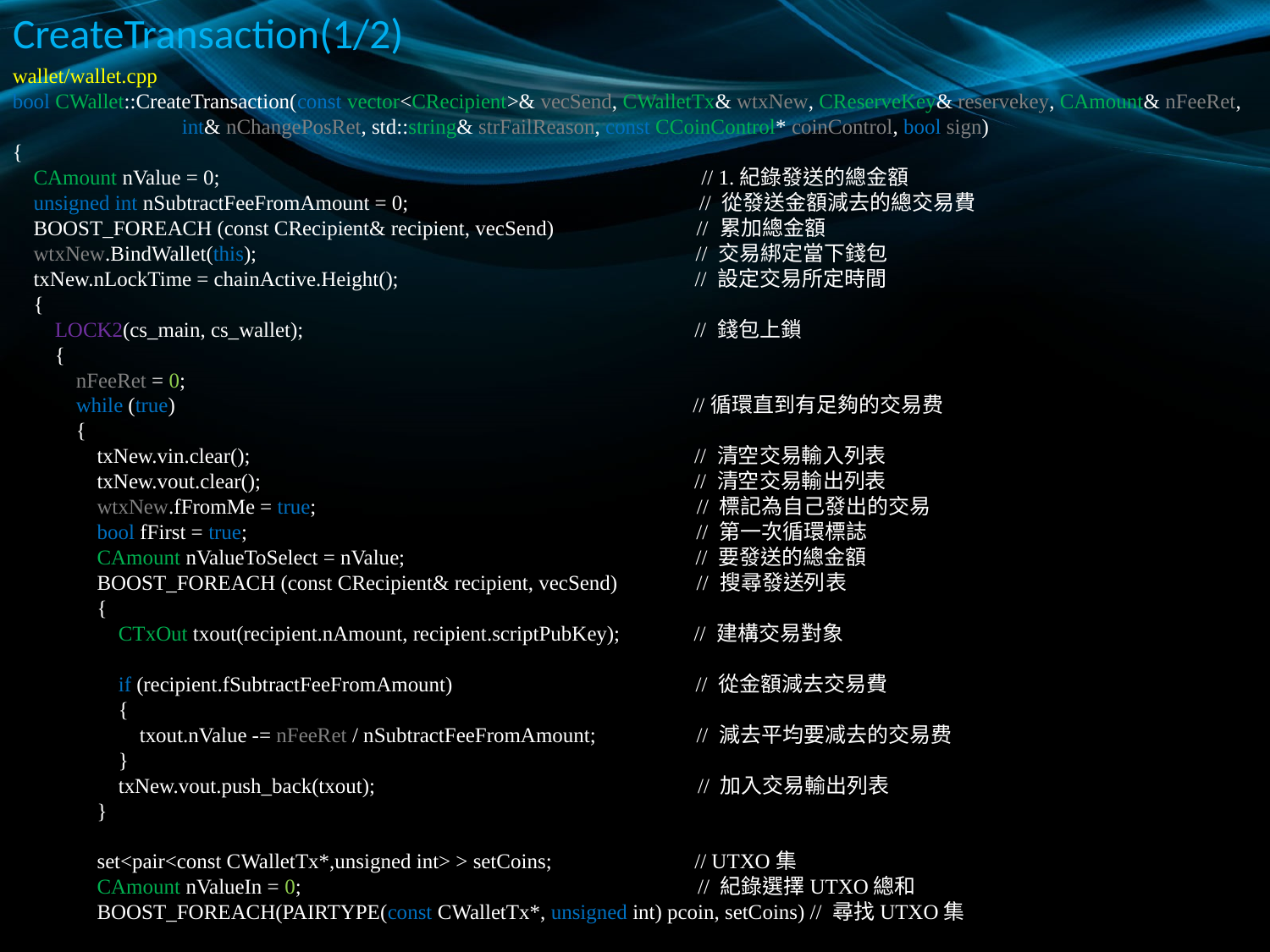

# CreateTransaction(1/2)
wallet/wallet.cpp
bool CWallet::CreateTransaction(const vector<CRecipient>& vecSend, CWalletTx& wtxNew, CReserveKey& reservekey, CAmount& nFeeRet,
                                int& nChangePosRet, std::string& strFailReason, const CCoinControl* coinControl, bool sign)
{
    CAmount nValue = 0;                                                                                           // 1.紀錄發送的總金額
    unsigned int nSubtractFeeFromAmount = 0;                                                       // 從發送金額減去的總交易費
    BOOST_FOREACH (const CRecipient& recipient, vecSend)                           // 累加總金額
    wtxNew.BindWallet(this);                                                                                   // 交易綁定當下錢包
    txNew.nLockTime = chainActive.Height();                                                        // 設定交易所定時間
    {
        LOCK2(cs_main, cs_wallet);                                                                          // 錢包上鎖
        {
            nFeeRet = 0;
            while (true)                                                                                                  //循環直到有足夠的交易费
            {
                txNew.vin.clear();                                                                                    // 清空交易輸入列表
                txNew.vout.clear();                                                                                  // 清空交易輸出列表
                wtxNew.fFromMe = true;                                                                        // 標記為自己發出的交易
                bool fFirst = true;                                                                                     // 第一次循環標誌
                CAmount nValueToSelect = nValue;                                                       // 要發送的總金額
                BOOST_FOREACH (const CRecipient& recipient, vecSend)               // 搜尋發送列表
                {
                    CTxOut txout(recipient.nAmount, recipient.scriptPubKey);              // 建構交易對象

                    if (recipient.fSubtractFeeFromAmount)                                              // 從金額減去交易費
                    {
                        txout.nValue -= nFeeRet / nSubtractFeeFromAmount;                   // 減去平均要减去的交易费
                    }
                    txNew.vout.push_back(txout);                                                             // 加入交易輸出列表
                }

                set<pair<const CWalletTx*,unsigned int> > setCoins;                           // UTXO集
                CAmount nValueIn = 0;                                                                           // 紀錄選擇UTXO總和
                BOOST_FOREACH(PAIRTYPE(const CWalletTx*, unsigned int) pcoin, setCoins) // 尋找UTXO集